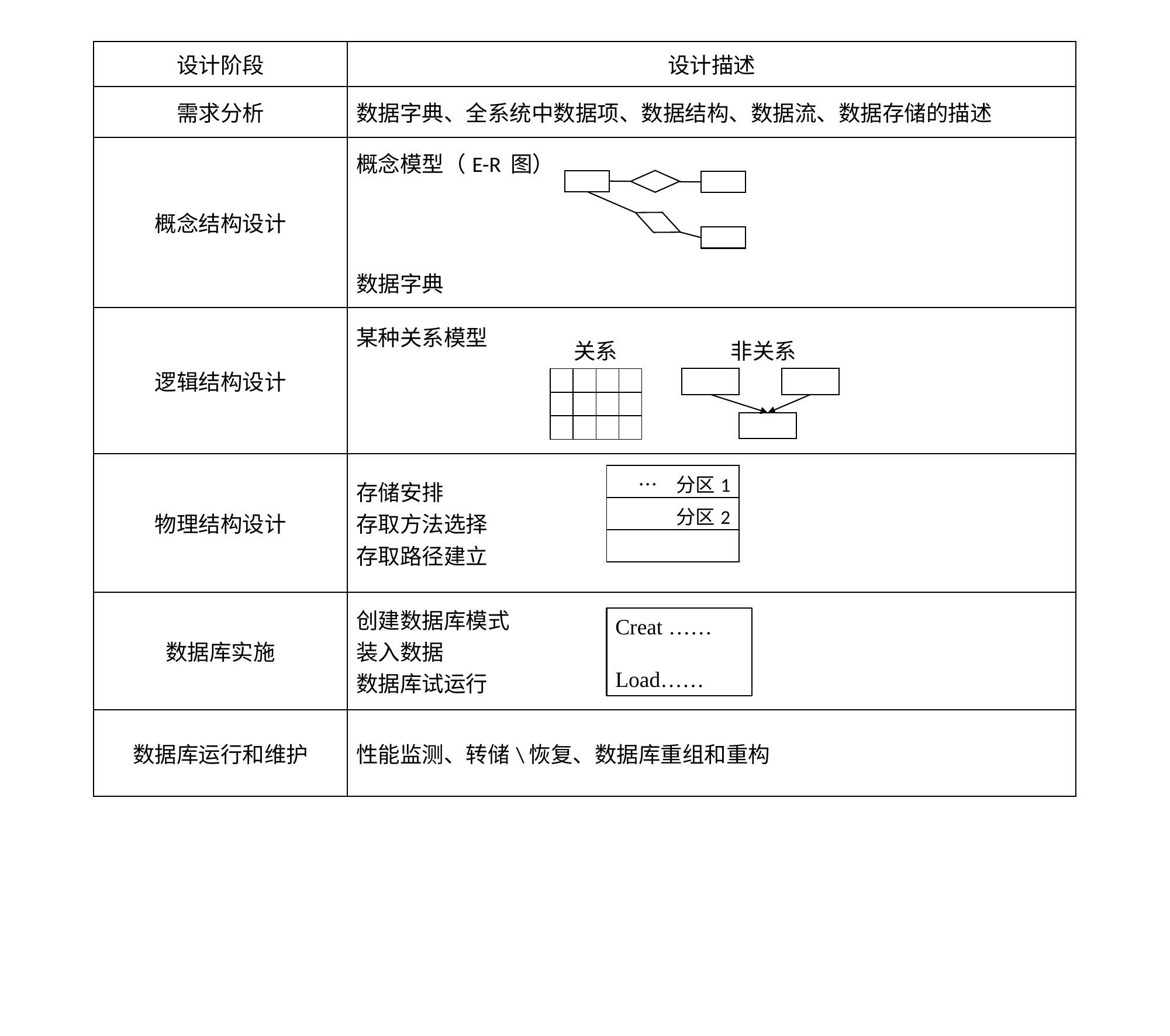

| 设计阶段 | 设计描述 |
| --- | --- |
| 需求分析 | 数据字典、全系统中数据项、数据结构、数据流、数据存储的描述 |
| 概念结构设计 | 概念模型（E-R 图） 数据字典 |
| 逻辑结构设计 | 某种关系模型 |
| 物理结构设计 | 存储安排 存取方法选择 存取路径建立 |
| 数据库实施 | 创建数据库模式 装入数据 数据库试运行 |
| 数据库运行和维护 | 性能监测、转储\恢复、数据库重组和重构 |

关系
非关系

|  |  |  |  |
| --- | --- | --- | --- |
|  |  |  |  |
|  |  |  |  |
| … 分区1 |
| --- |
| 分区2 |
|  |
Creat ……

Load……